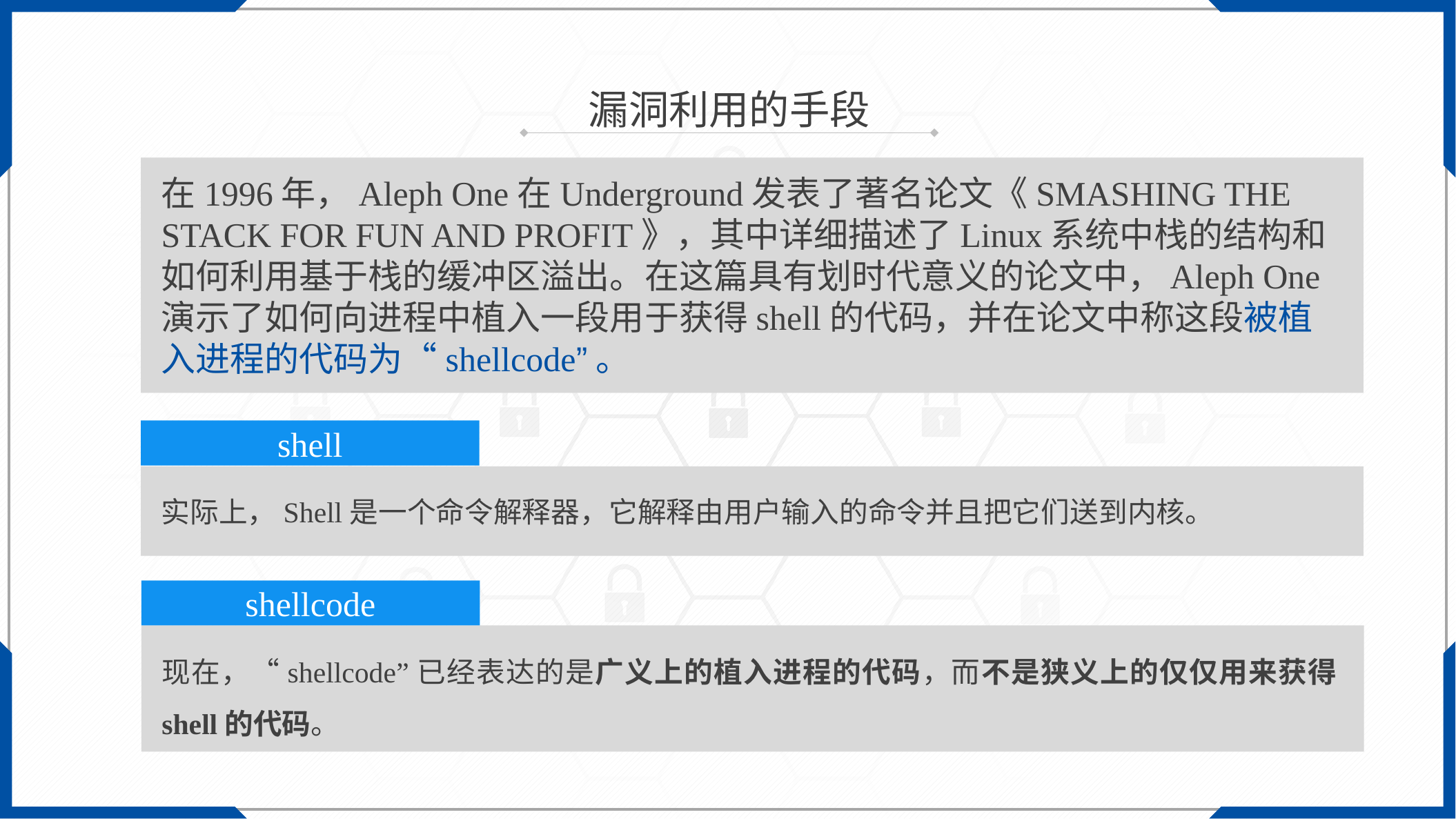

漏洞利用的手段
在1996年，Aleph One在Underground发表了著名论文《SMASHING THE STACK FOR FUN AND PROFIT》，其中详细描述了Linux系统中栈的结构和如何利用基于栈的缓冲区溢出。在这篇具有划时代意义的论文中，Aleph One演示了如何向进程中植入一段用于获得shell的代码，并在论文中称这段被植入进程的代码为“shellcode”。
shell
实际上，Shell是一个命令解释器，它解释由用户输入的命令并且把它们送到内核。
shellcode
现在，“shellcode”已经表达的是广义上的植入进程的代码，而不是狭义上的仅仅用来获得shell的代码。